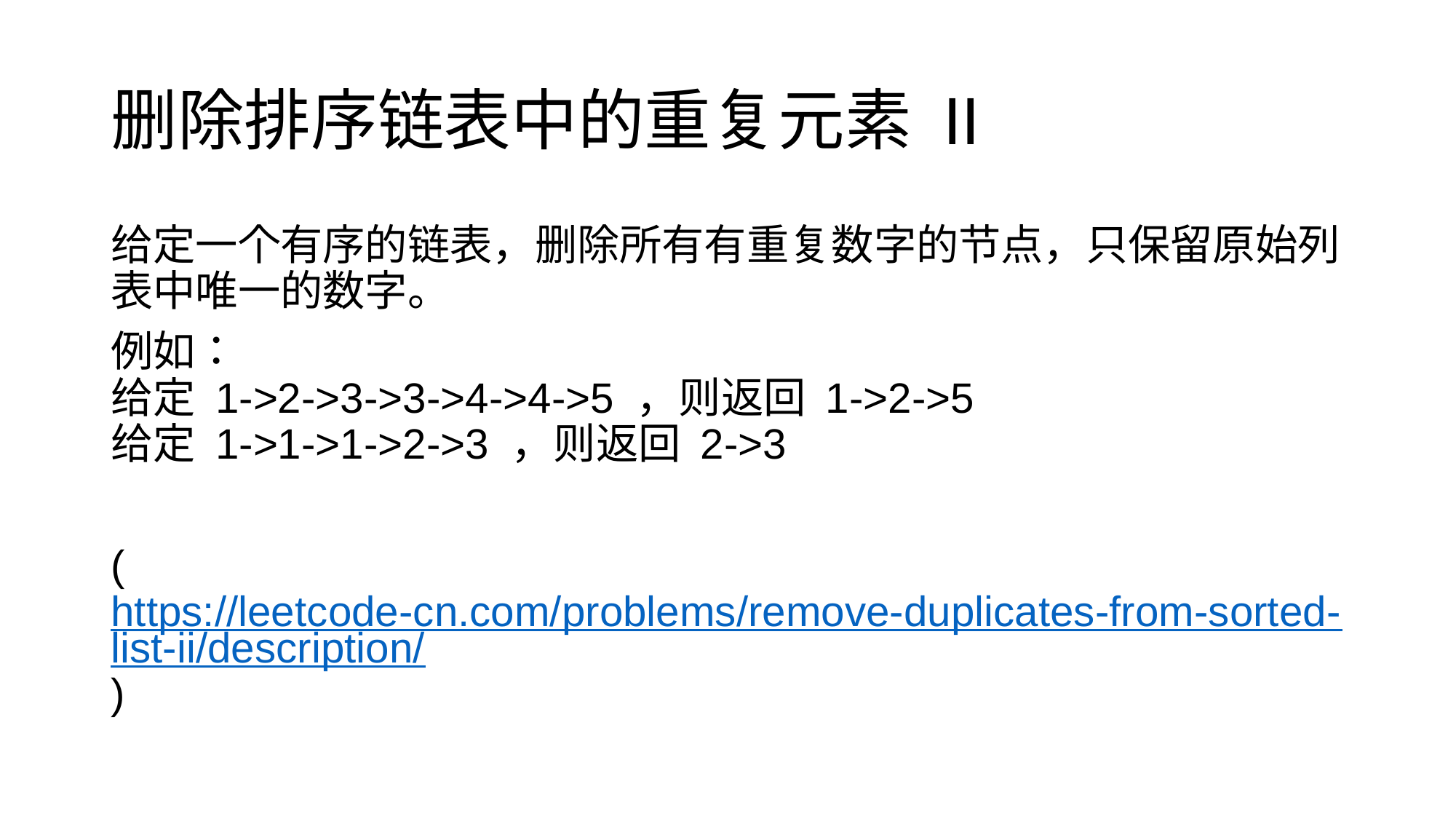

# 删除排序链表中的重复元素 II
给定一个有序的链表，删除所有有重复数字的节点，只保留原始列表中唯一的数字。
例如：
给定 1->2->3->3->4->4->5 ，则返回 1->2->5
给定 1->1->1->2->3 ，则返回 2->3

(https://leetcode-cn.com/problems/remove-duplicates-from-sorted-list-ii/description/)